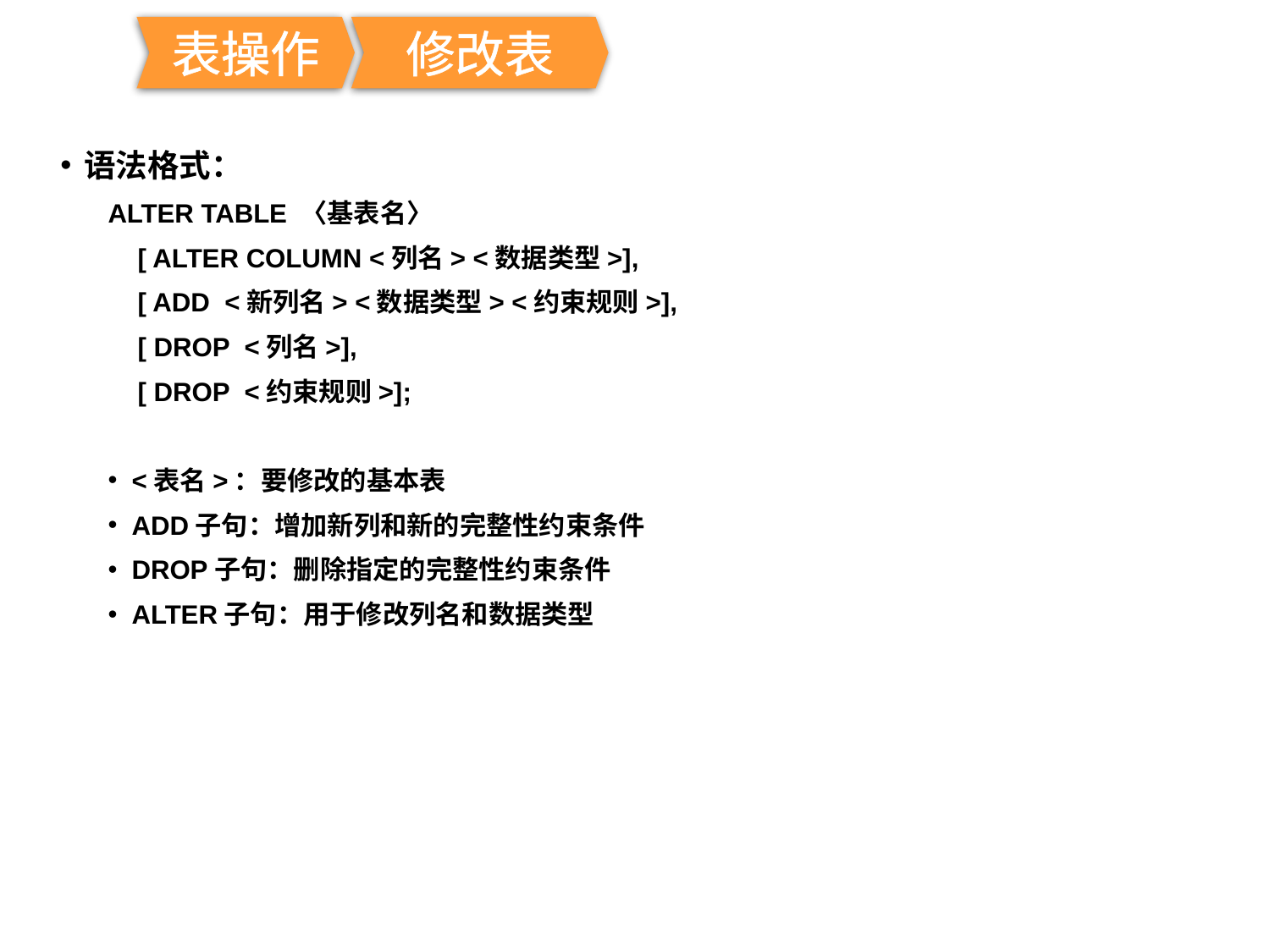

修改表
表操作

语法格式：
ALTER TABLE 〈基表名〉
    [ ALTER COLUMN <列名> <数据类型>],
    [ ADD  <新列名> <数据类型> <约束规则>],
    [ DROP  <列名>],
    [ DROP  <约束规则>];

<表名>：要修改的基本表
ADD子句：增加新列和新的完整性约束条件
DROP子句：删除指定的完整性约束条件
ALTER子句：用于修改列名和数据类型